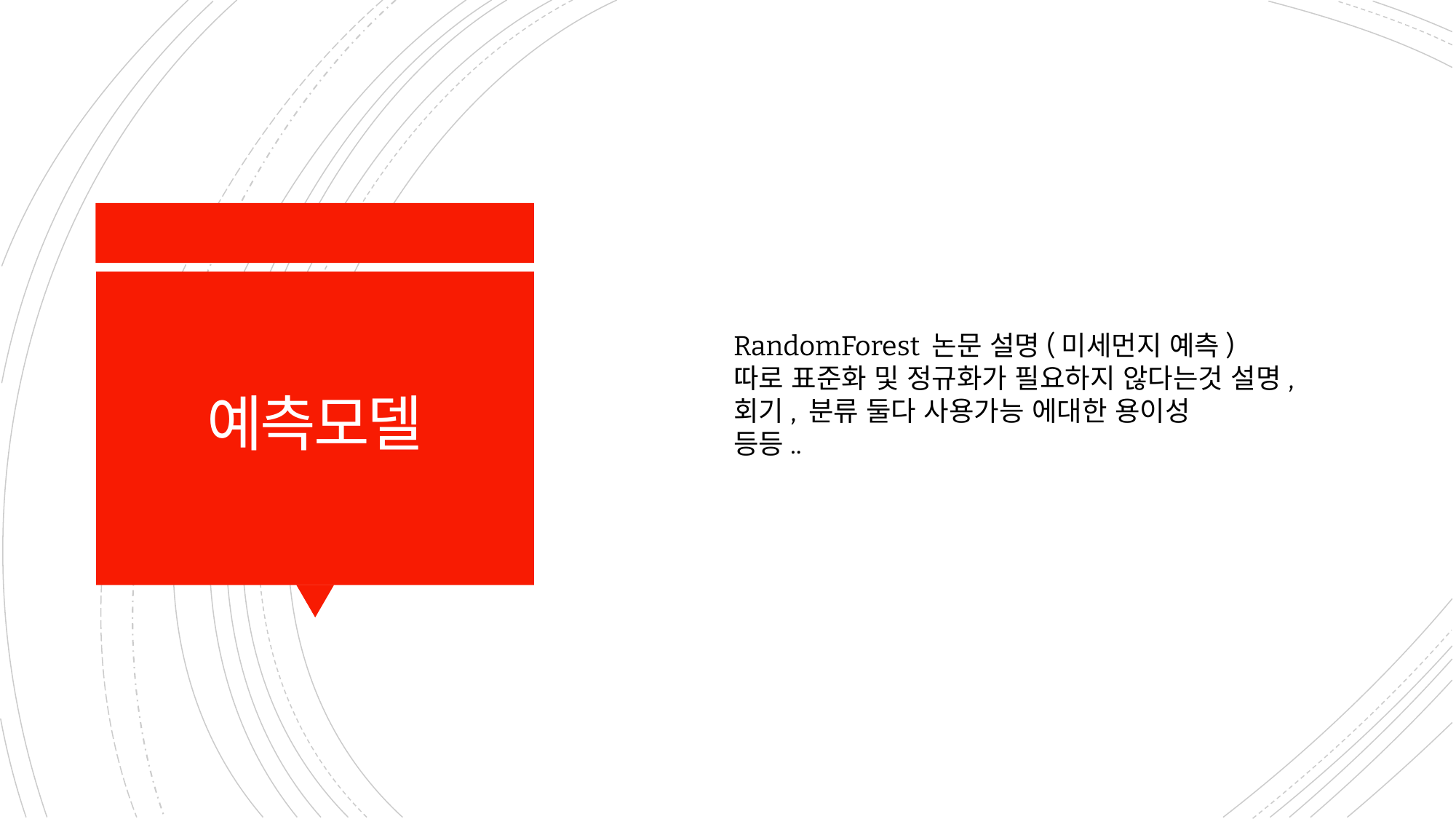

# 예측모델
RandomForest 논문 설명(미세먼지 예측)
따로 표준화 및 정규화가 필요하지 않다는것 설명,
회기, 분류 둘다 사용가능 에대한 용이성
등등..